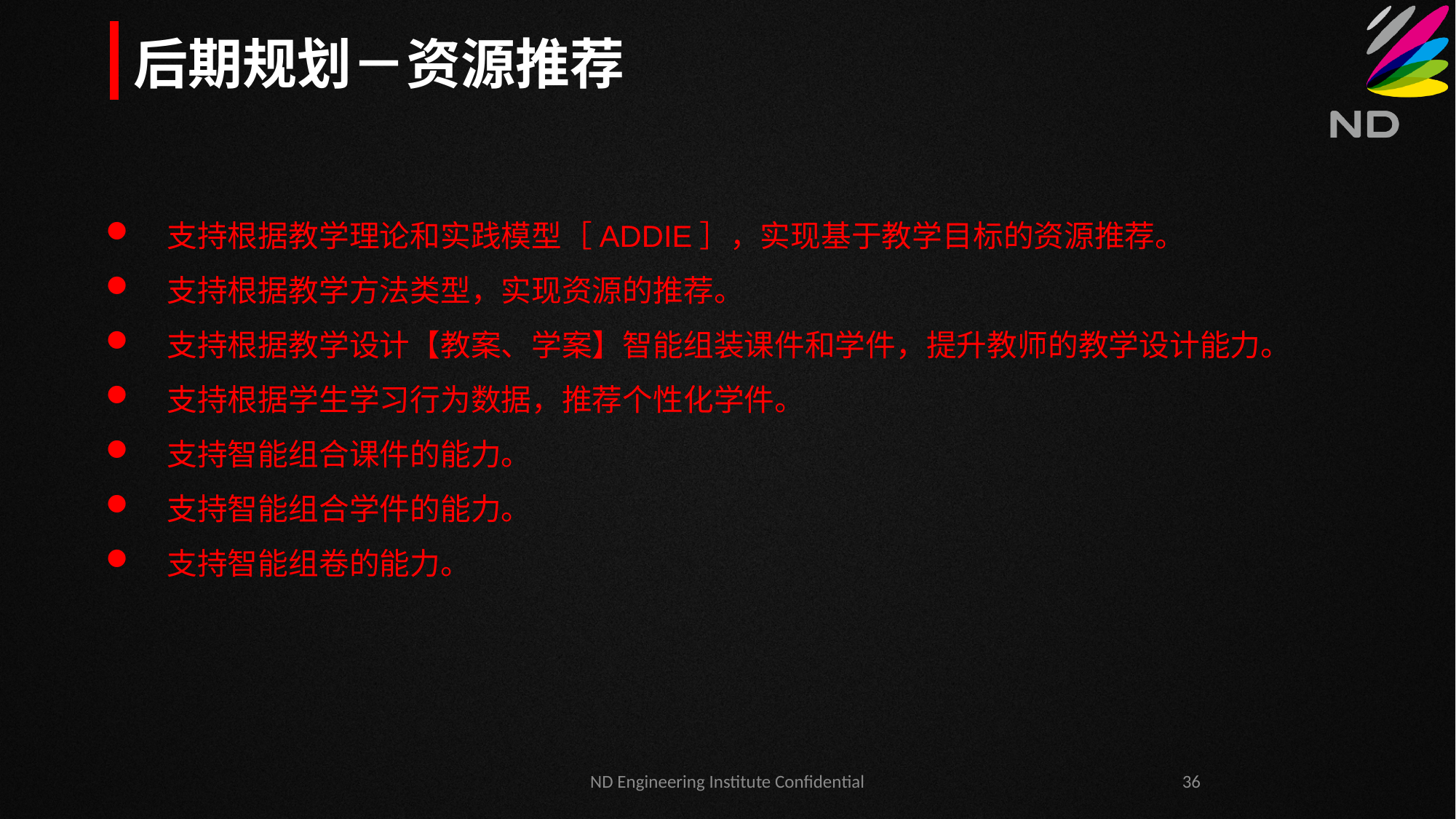

后期规划－资源推荐
支持根据教学理论和实践模型［ADDIE］，实现基于教学目标的资源推荐。
支持根据教学方法类型，实现资源的推荐。
支持根据教学设计【教案、学案】智能组装课件和学件，提升教师的教学设计能力。
支持根据学生学习行为数据，推荐个性化学件。
支持智能组合课件的能力。
支持智能组合学件的能力。
支持智能组卷的能力。
ND Engineering Institute Confidential
36